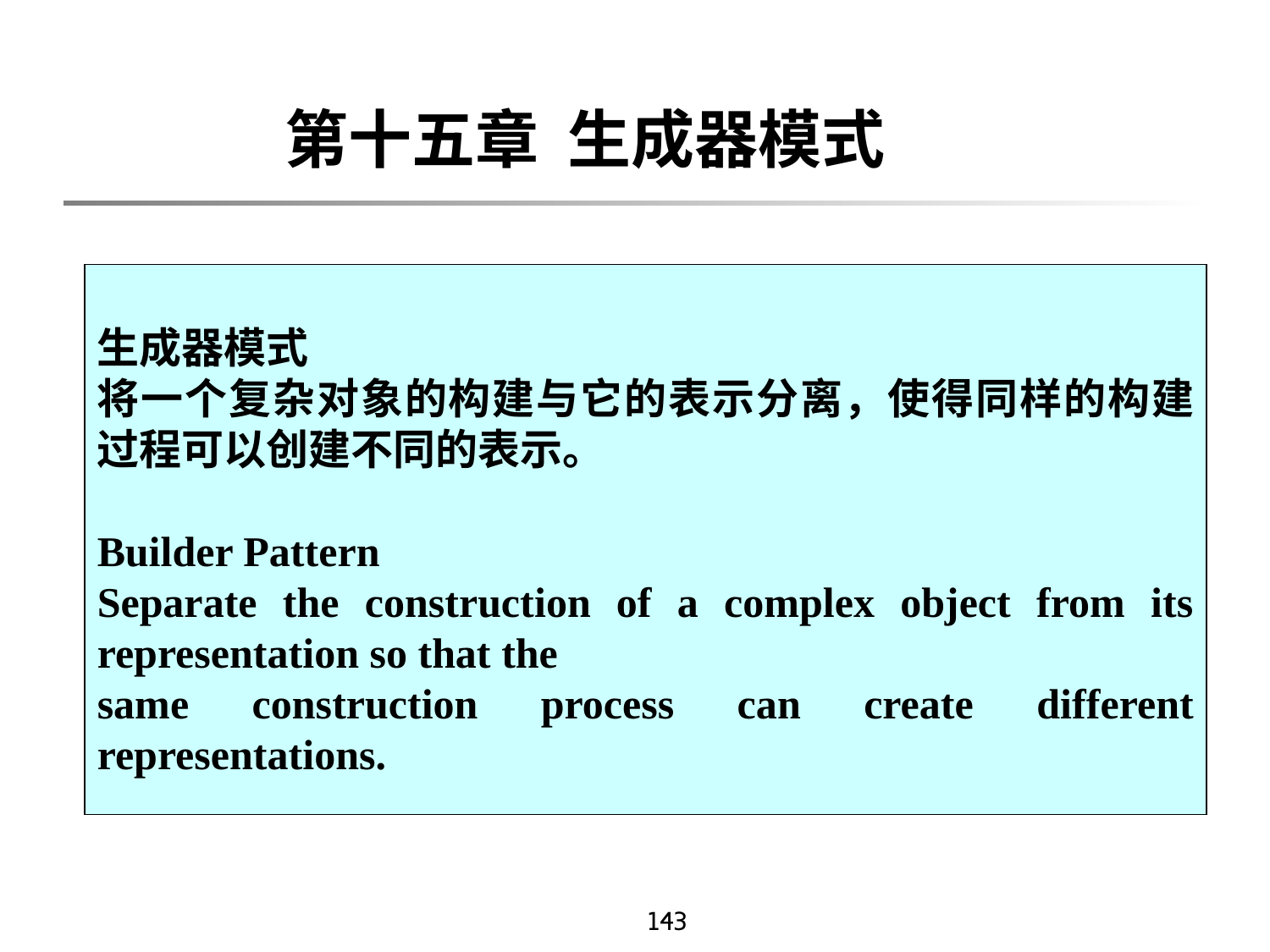

# 第十五章  生成器模式

生成器模式
将一个复杂对象的构建与它的表示分离，使得同样的构建过程可以创建不同的表示。

Builder Pattern
Separate the construction of a complex object from its representation so that the
same construction process can create different representations.

143